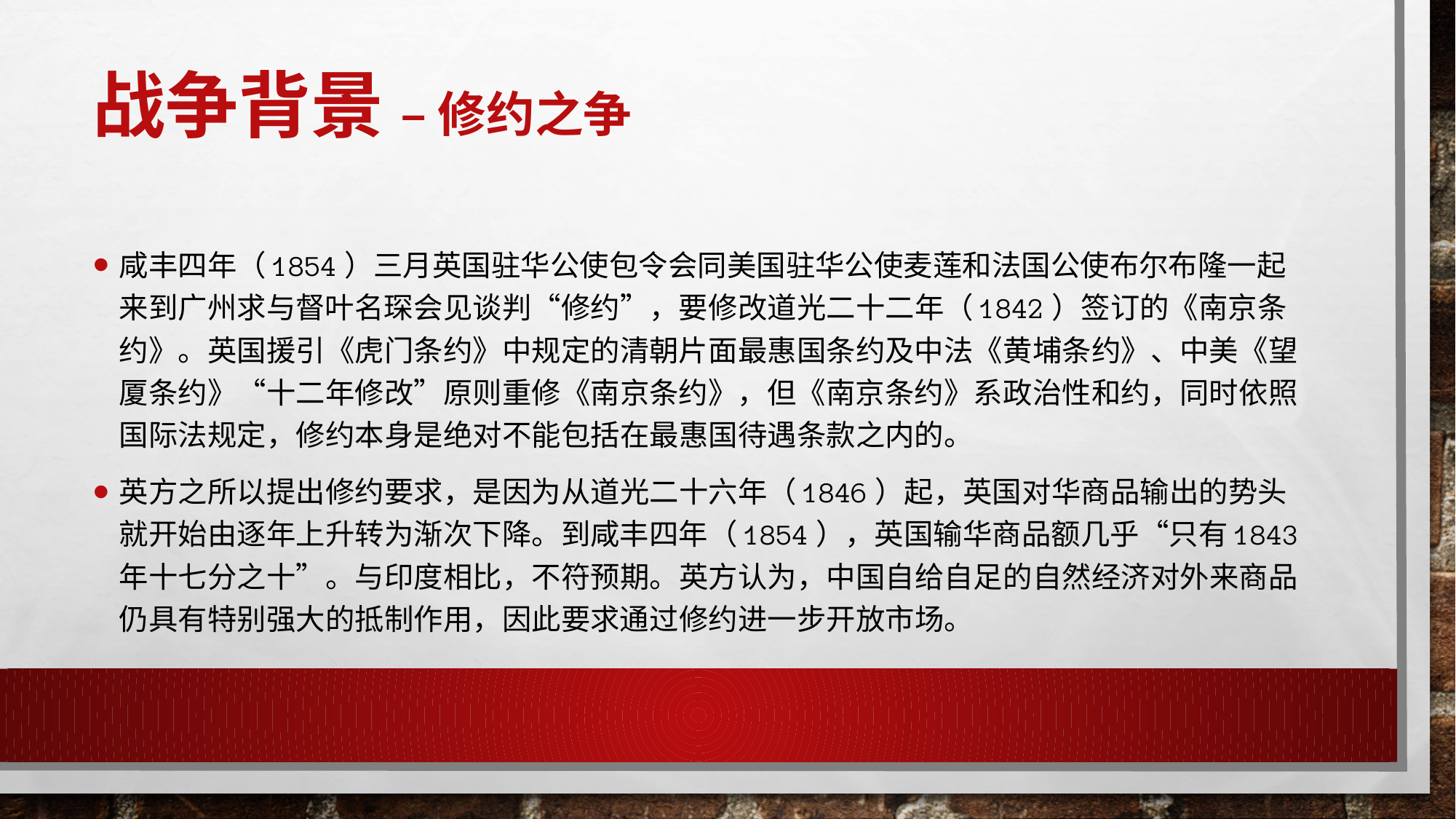

战争背景 – 修约之争
咸丰四年（1854）三月英国驻华公使包令会同美国驻华公使麦莲和法国公使布尔布隆一起来到广州求与督叶名琛会见谈判“修约”，要修改道光二十二年（1842）签订的《南京条约》。英国援引《虎门条约》中规定的清朝片面最惠国条约及中法《黄埔条约》、中美《望厦条约》“十二年修改”原则重修《南京条约》，但《南京条约》系政治性和约，同时依照国际法规定，修约本身是绝对不能包括在最惠国待遇条款之内的。
英方之所以提出修约要求，是因为从道光二十六年（1846）起，英国对华商品输出的势头就开始由逐年上升转为渐次下降。到咸丰四年（1854），英国输华商品额几乎“只有1843年十七分之十”。与印度相比，不符预期。英方认为，中国自给自足的自然经济对外来商品仍具有特别强大的抵制作用，因此要求通过修约进一步开放市场。